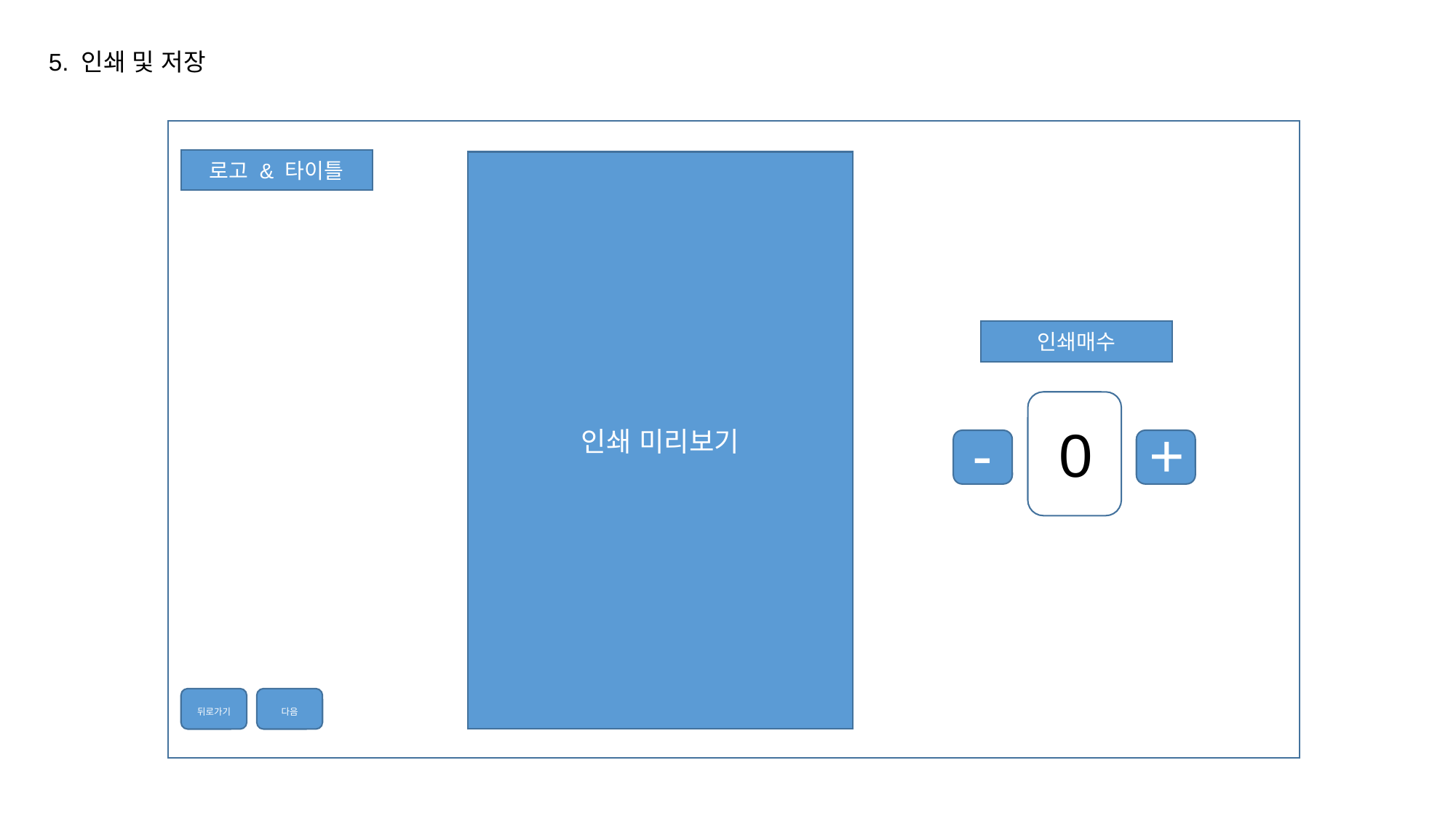

# 5. 인쇄 및 저장
ㅅ
로고 & 타이틀
인쇄 미리보기
인쇄매수

-

0
+

뒤로가기
다음